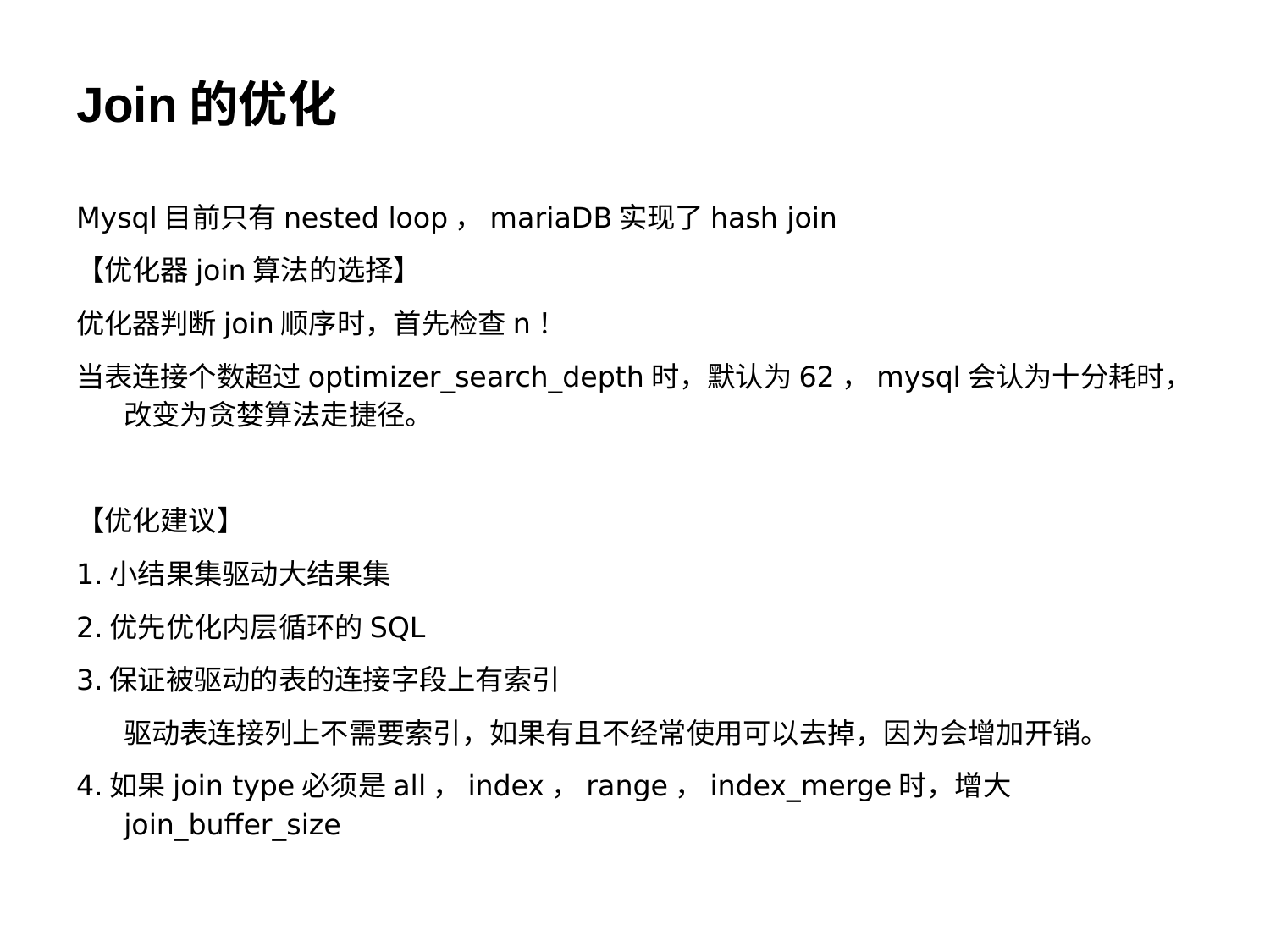

# Join的优化
Mysql目前只有nested loop，mariaDB实现了hash join
【优化器join算法的选择】
优化器判断join顺序时，首先检查n！
当表连接个数超过optimizer_search_depth时，默认为62，mysql会认为十分耗时，改变为贪婪算法走捷径。

【优化建议】
1.小结果集驱动大结果集
2.优先优化内层循环的SQL
3.保证被驱动的表的连接字段上有索引
	驱动表连接列上不需要索引，如果有且不经常使用可以去掉，因为会增加开销。
4.如果join type必须是all，index，range，index_merge时，增大join_buffer_size